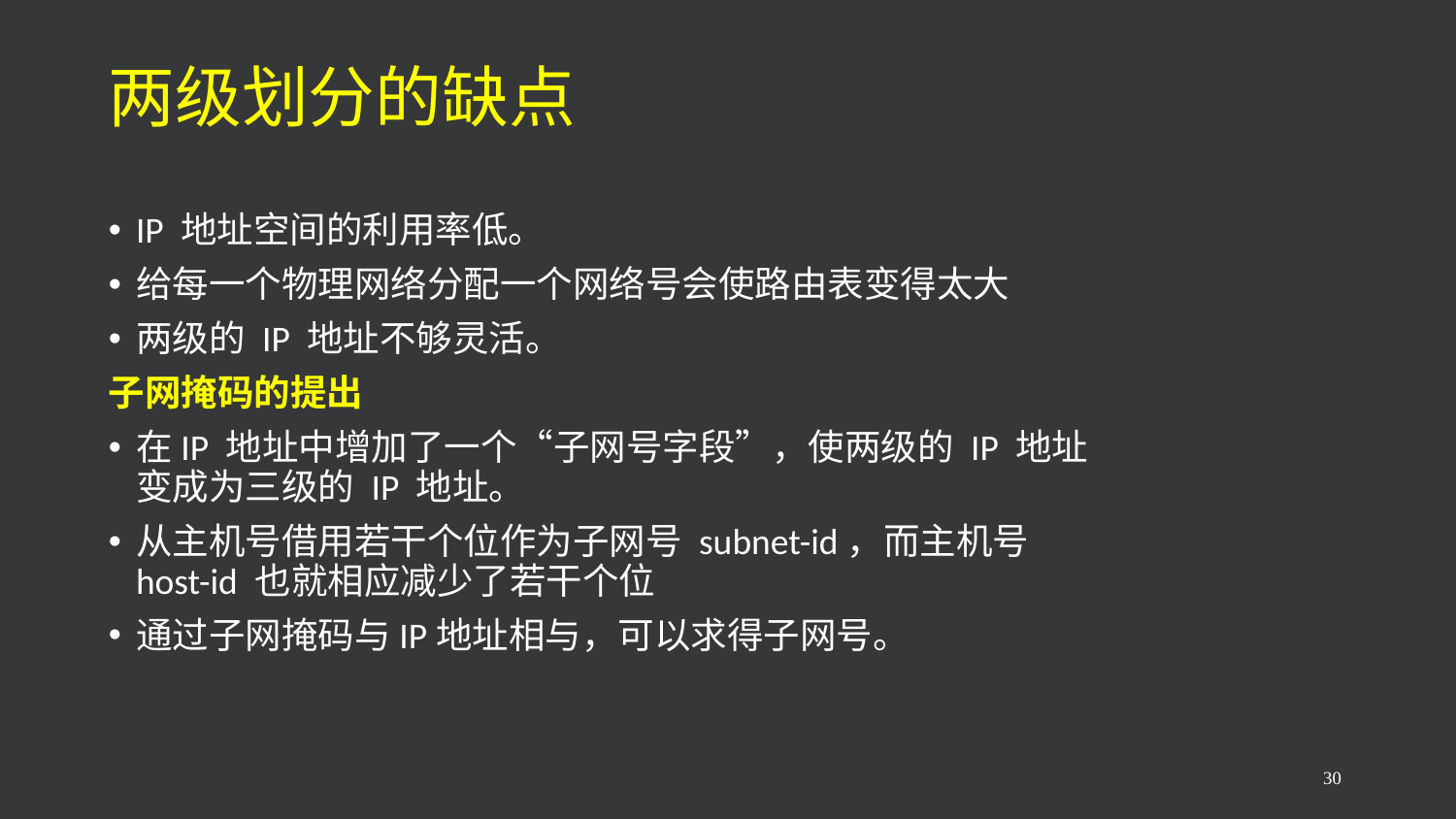

# 两级划分的缺点

IP 地址空间的利用率低。
给每一个物理网络分配一个网络号会使路由表变得太大
两级的 IP 地址不够灵活。
子网掩码的提出
在IP 地址中增加了一个“子网号字段”，使两级的 IP 地址变成为三级的 IP 地址。
从主机号借用若干个位作为子网号 subnet-id，而主机号 host-id 也就相应减少了若干个位
通过子网掩码与IP地址相与，可以求得子网号。
30